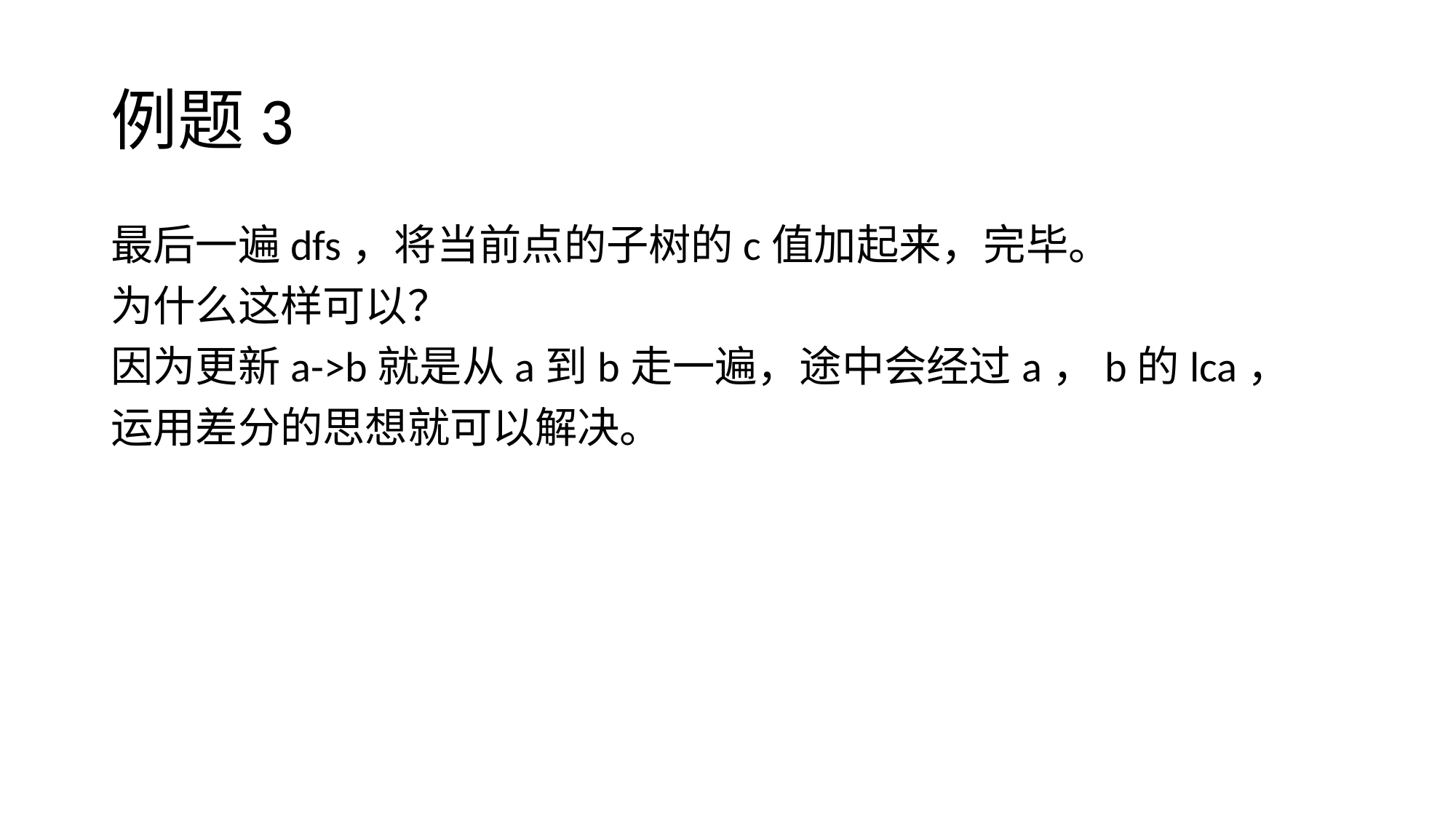

# 例题3
最后一遍dfs，将当前点的子树的c值加起来，完毕。
为什么这样可以？
因为更新a->b就是从a到b走一遍，途中会经过a，b的lca，
运用差分的思想就可以解决。